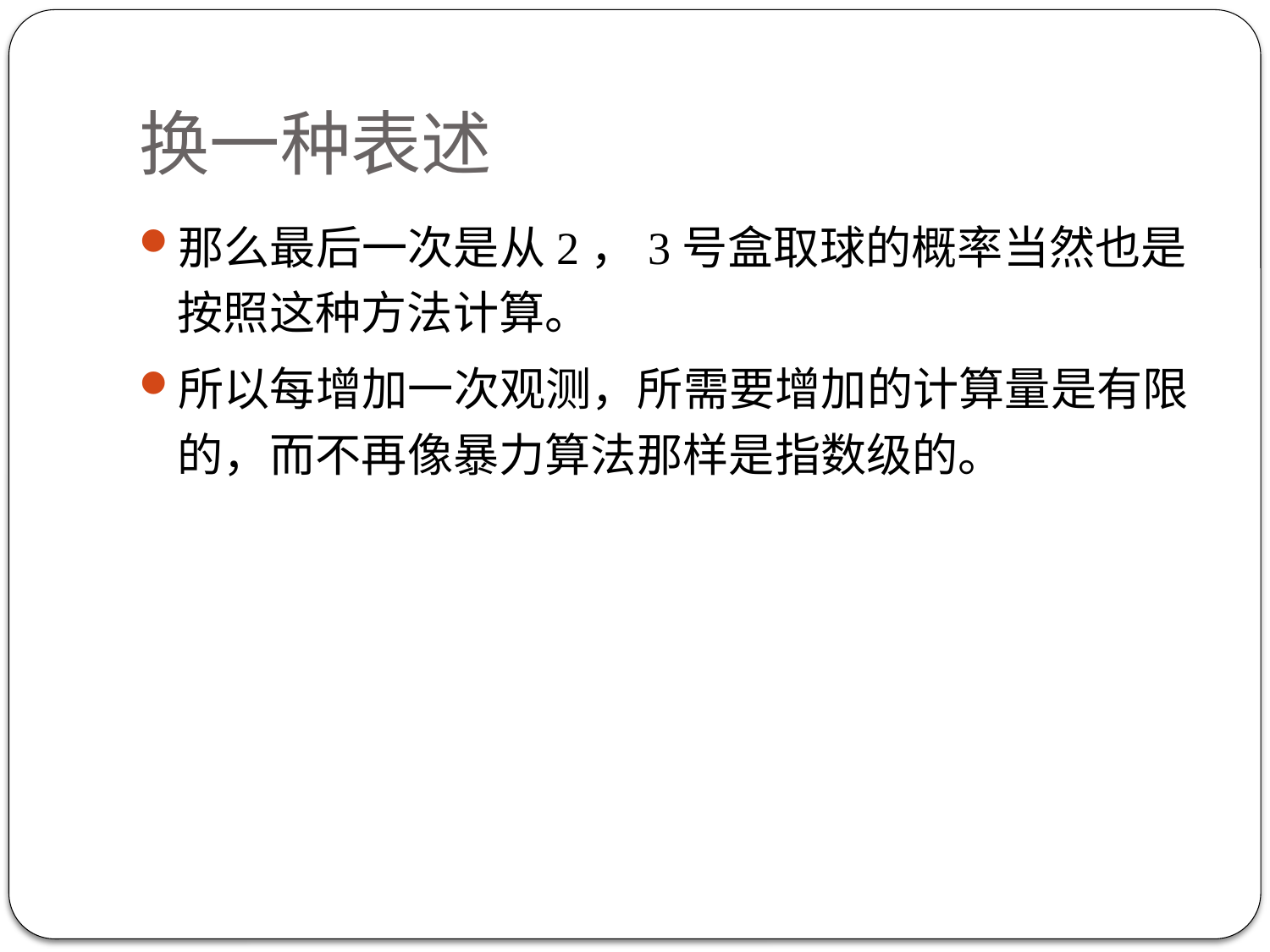

# 换一种表述
那么最后一次是从2，3号盒取球的概率当然也是按照这种方法计算。
所以每增加一次观测，所需要增加的计算量是有限的，而不再像暴力算法那样是指数级的。